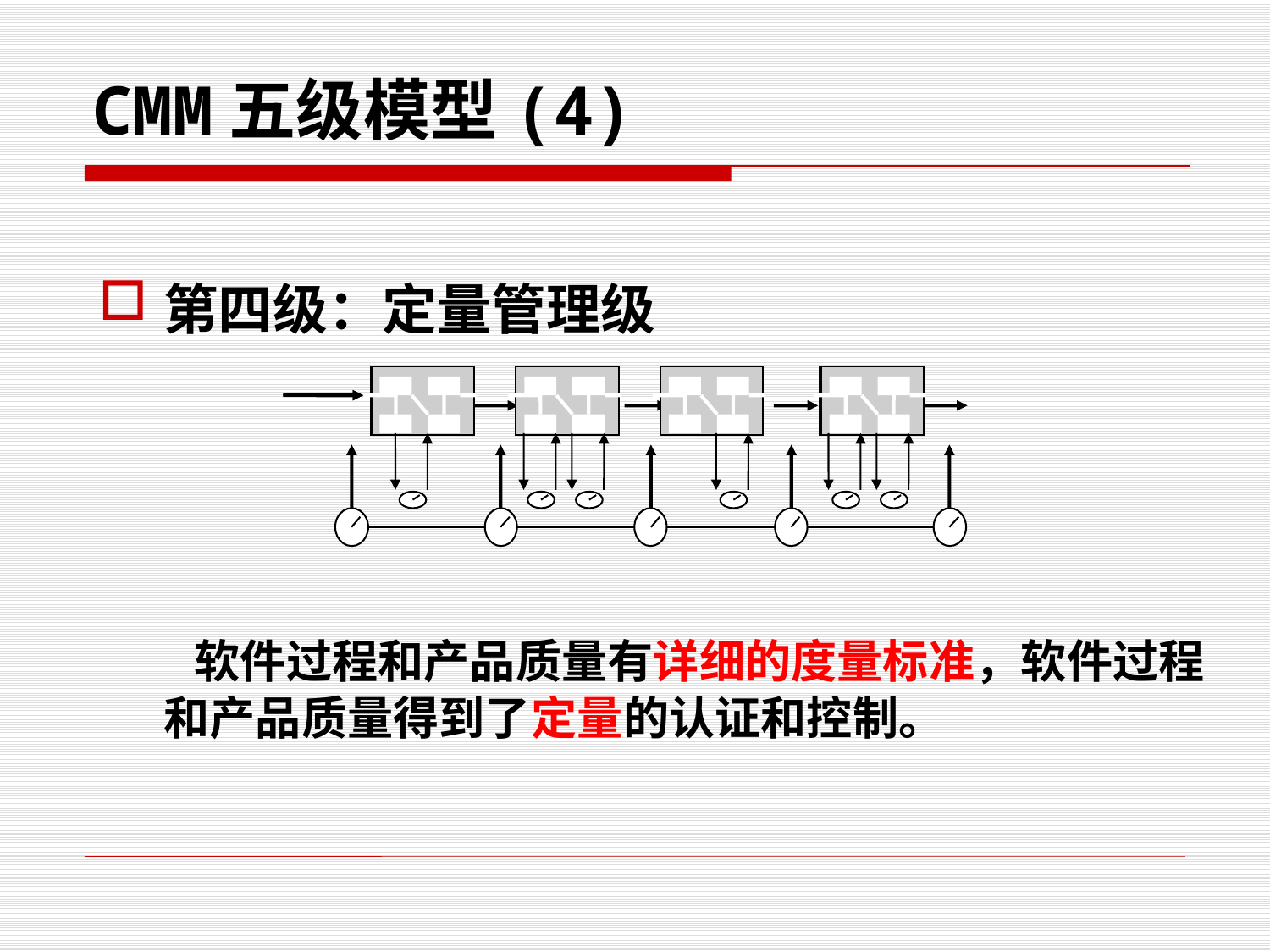

# CMM五级模型(4)
第四级：定量管理级

       软件过程和产品质量有详细的度量标准，软件过程和产品质量得到了定量的认证和控制。